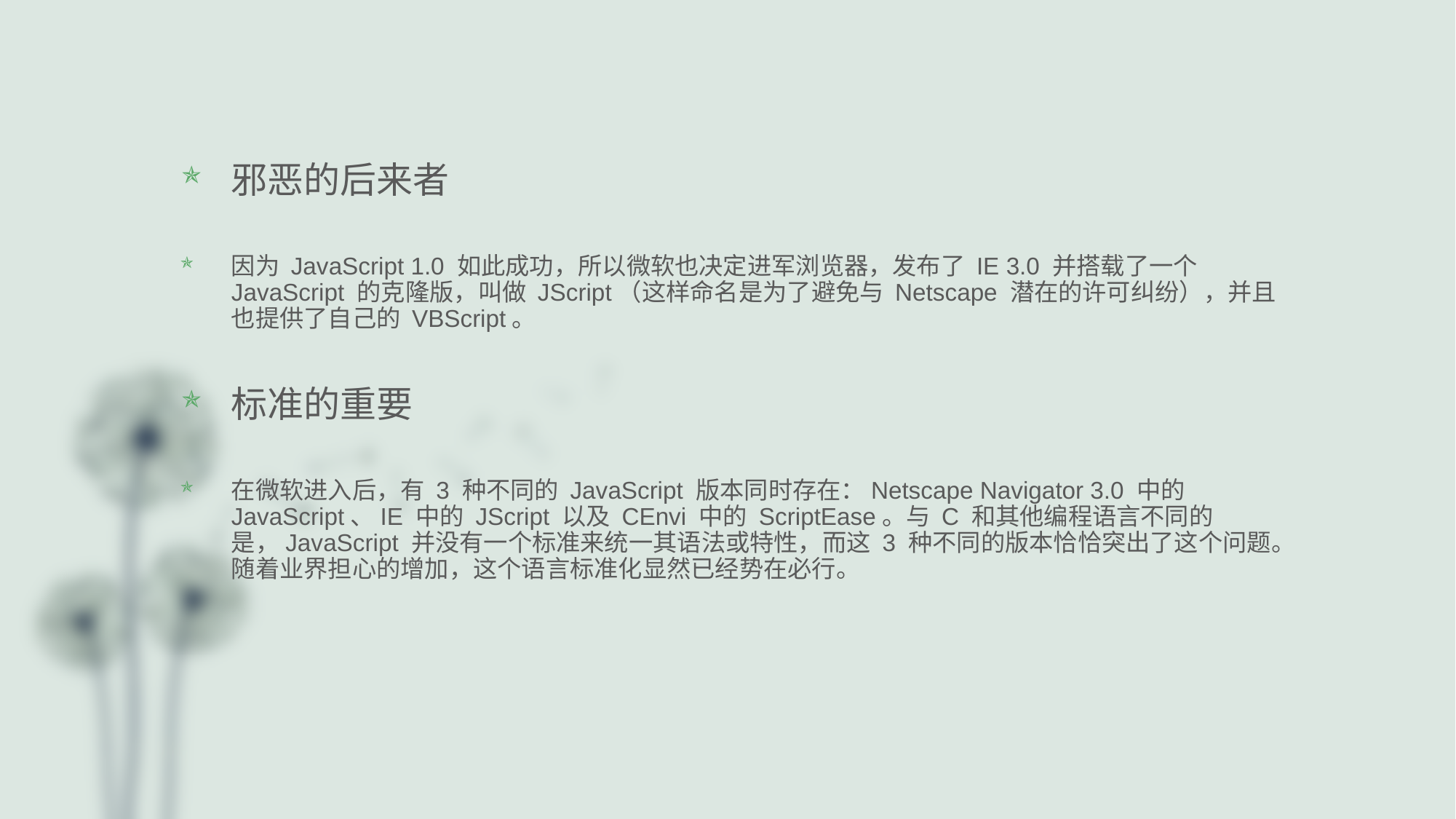

邪恶的后来者

因为 JavaScript 1.0 如此成功，所以微软也决定进军浏览器，发布了 IE 3.0 并搭载了一个 JavaScript 的克隆版，叫做 JScript（这样命名是为了避免与 Netscape 潜在的许可纠纷），并且也提供了自己的 VBScript。

标准的重要

在微软进入后，有 3 种不同的 JavaScript 版本同时存在：Netscape Navigator 3.0 中的JavaScript、IE 中的 JScript 以及 CEnvi 中的 ScriptEase。与 C 和其他编程语言不同的是，JavaScript 并没有一个标准来统一其语法或特性，而这 3 种不同的版本恰恰突出了这个问题。随着业界担心的增加，这个语言标准化显然已经势在必行。